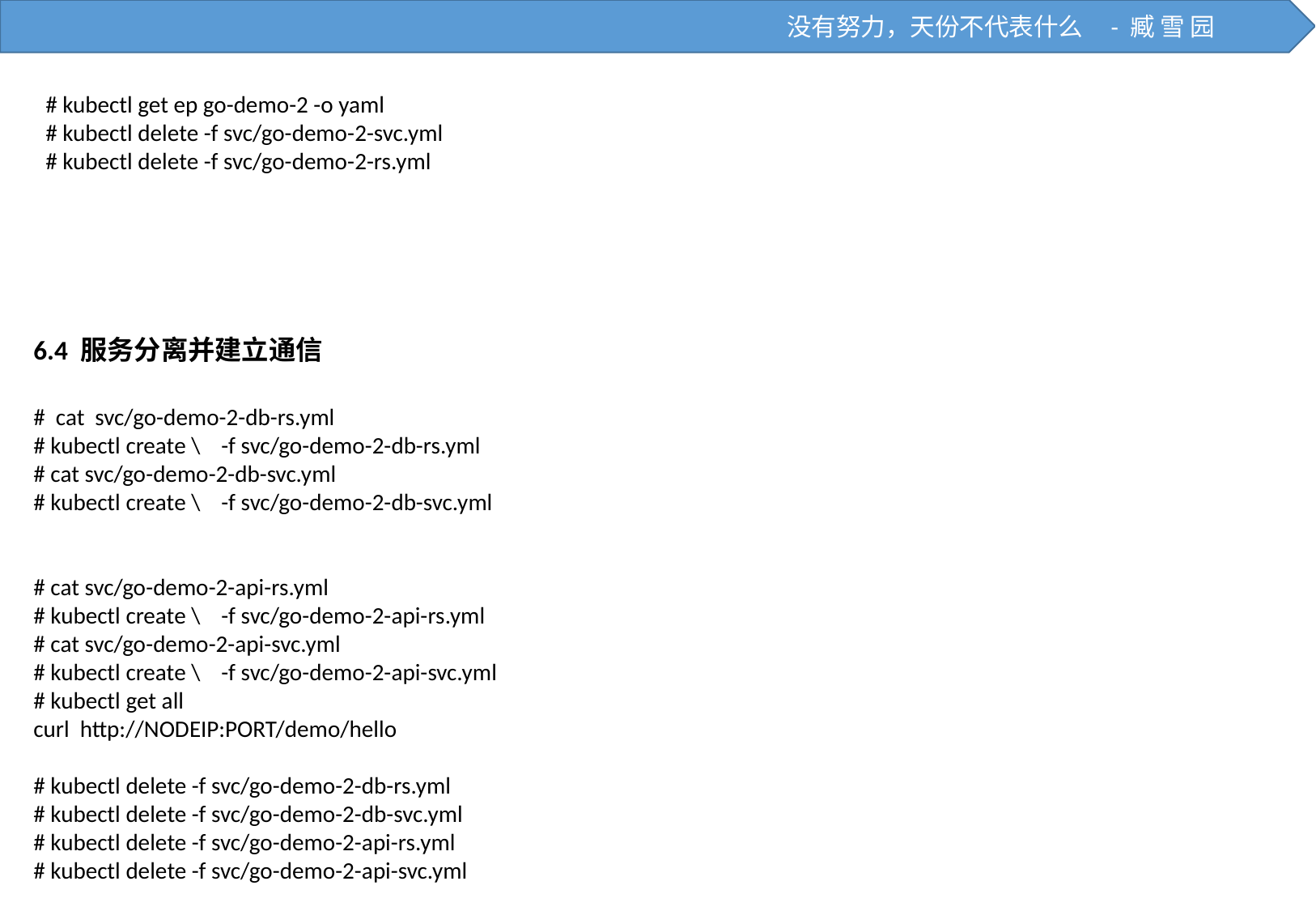

没有努力，天份不代表什么    - 臧 雪 园
# kubectl get ep go-demo-2 -o yaml
# kubectl delete -f svc/go-demo-2-svc.yml
# kubectl delete -f svc/go-demo-2-rs.yml

6.4 服务分离并建立通信

#  cat  svc/go-demo-2-db-rs.yml
# kubectl create \    -f svc/go-demo-2-db-rs.yml
# cat svc/go-demo-2-db-svc.yml
# kubectl create \    -f svc/go-demo-2-db-svc.yml

# cat svc/go-demo-2-api-rs.yml
# kubectl create \    -f svc/go-demo-2-api-rs.yml
# cat svc/go-demo-2-api-svc.yml
# kubectl create \    -f svc/go-demo-2-api-svc.yml
# kubectl get all
curl  http://NODEIP:PORT/demo/hello

# kubectl delete -f svc/go-demo-2-db-rs.yml
# kubectl delete -f svc/go-demo-2-db-svc.yml
# kubectl delete -f svc/go-demo-2-api-rs.yml
# kubectl delete -f svc/go-demo-2-api-svc.yml